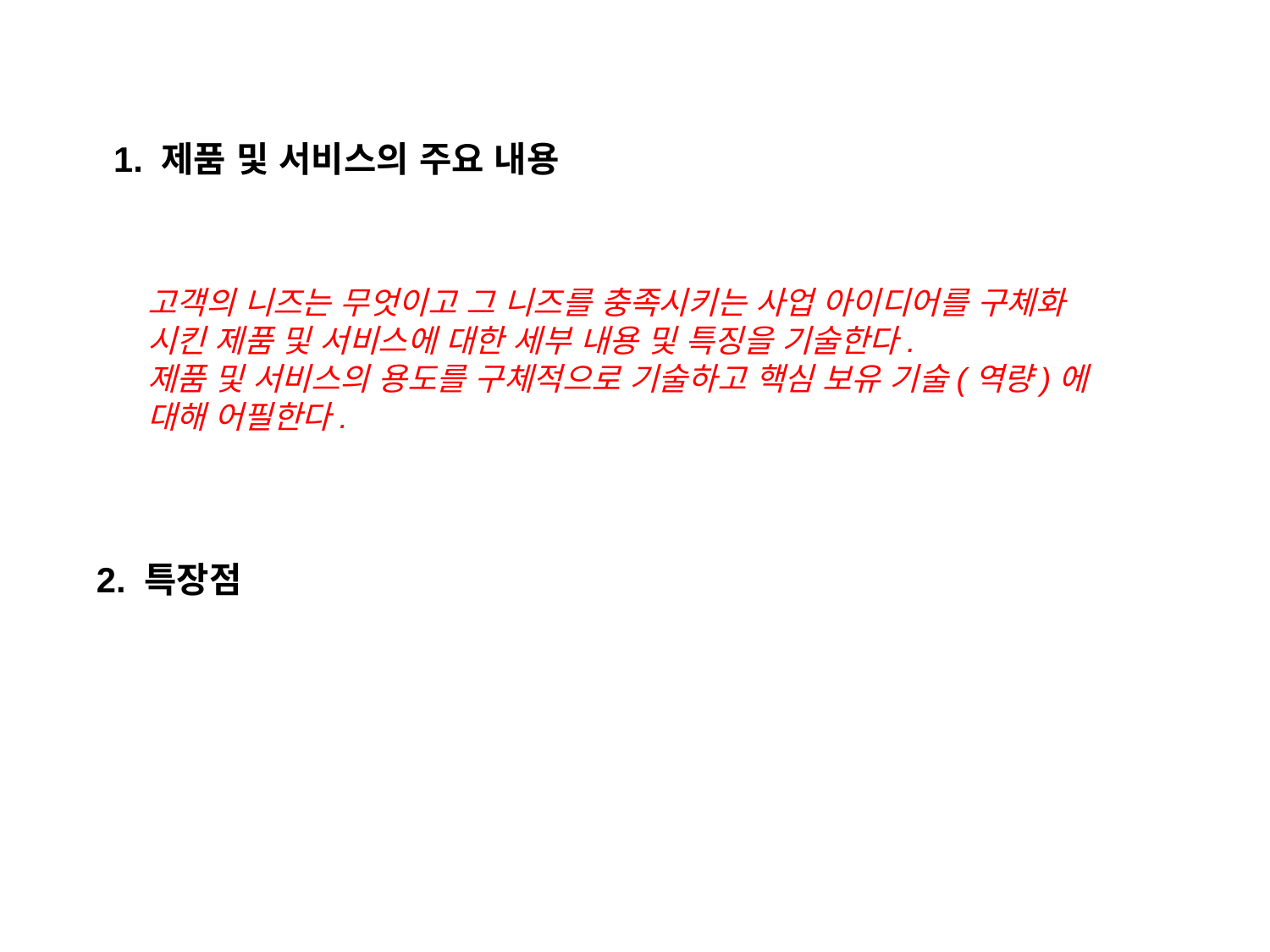

4. 제품 및 서비스
 주요 내용 및 특징
1. 제품 및 서비스의 주요 내용
고객의 니즈는 무엇이고 그 니즈를 충족시키는 사업 아이디어를 구체화 시킨 제품 및 서비스에 대한 세부 내용 및 특징을 기술한다.
제품 및 서비스의 용도를 구체적으로 기술하고 핵심 보유 기술(역량)에 대해 어필한다.
2. 특장점